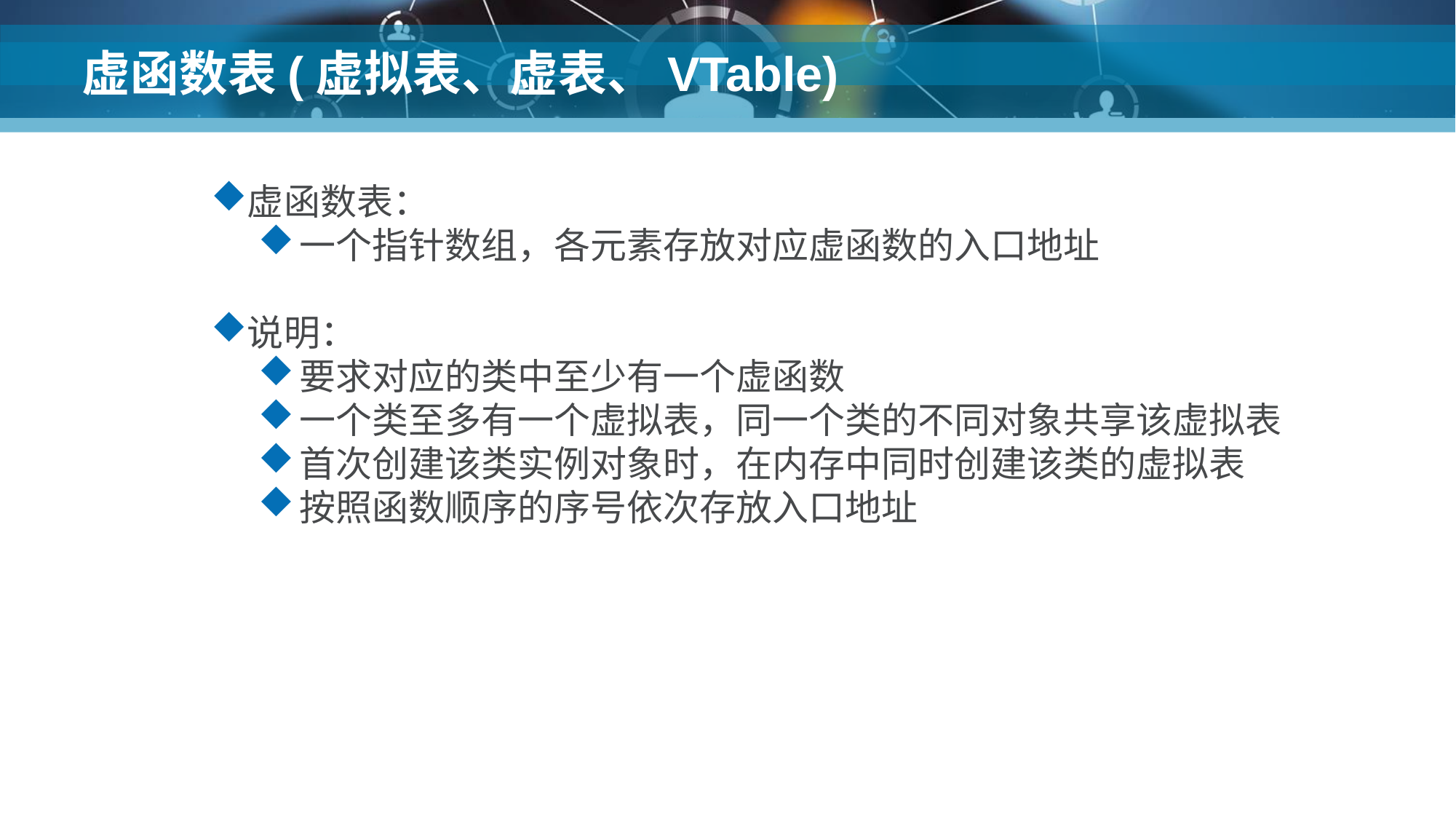

# 虚函数表(虚拟表、虚表、VTable)
虚函数表：
一个指针数组，各元素存放对应虚函数的入口地址

说明：
要求对应的类中至少有一个虚函数
一个类至多有一个虚拟表，同一个类的不同对象共享该虚拟表
首次创建该类实例对象时，在内存中同时创建该类的虚拟表
按照函数顺序的序号依次存放入口地址